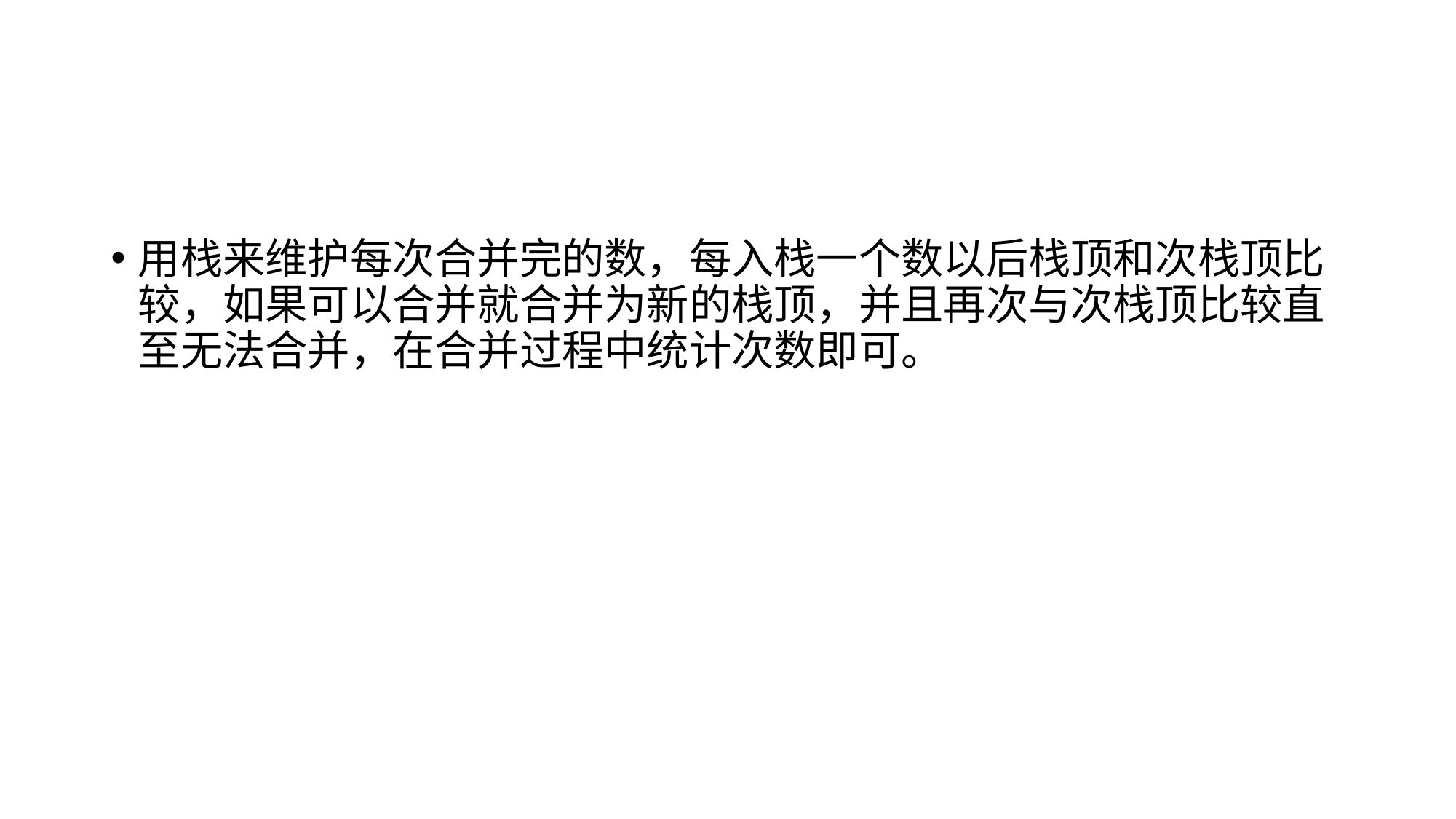

# 用栈来维护每次合并完的数，每入栈一个数以后栈顶和次栈顶比较，如果可以合并就合并为新的栈顶，并且再次与次栈顶比较直至无法合并，在合并过程中统计次数即可。